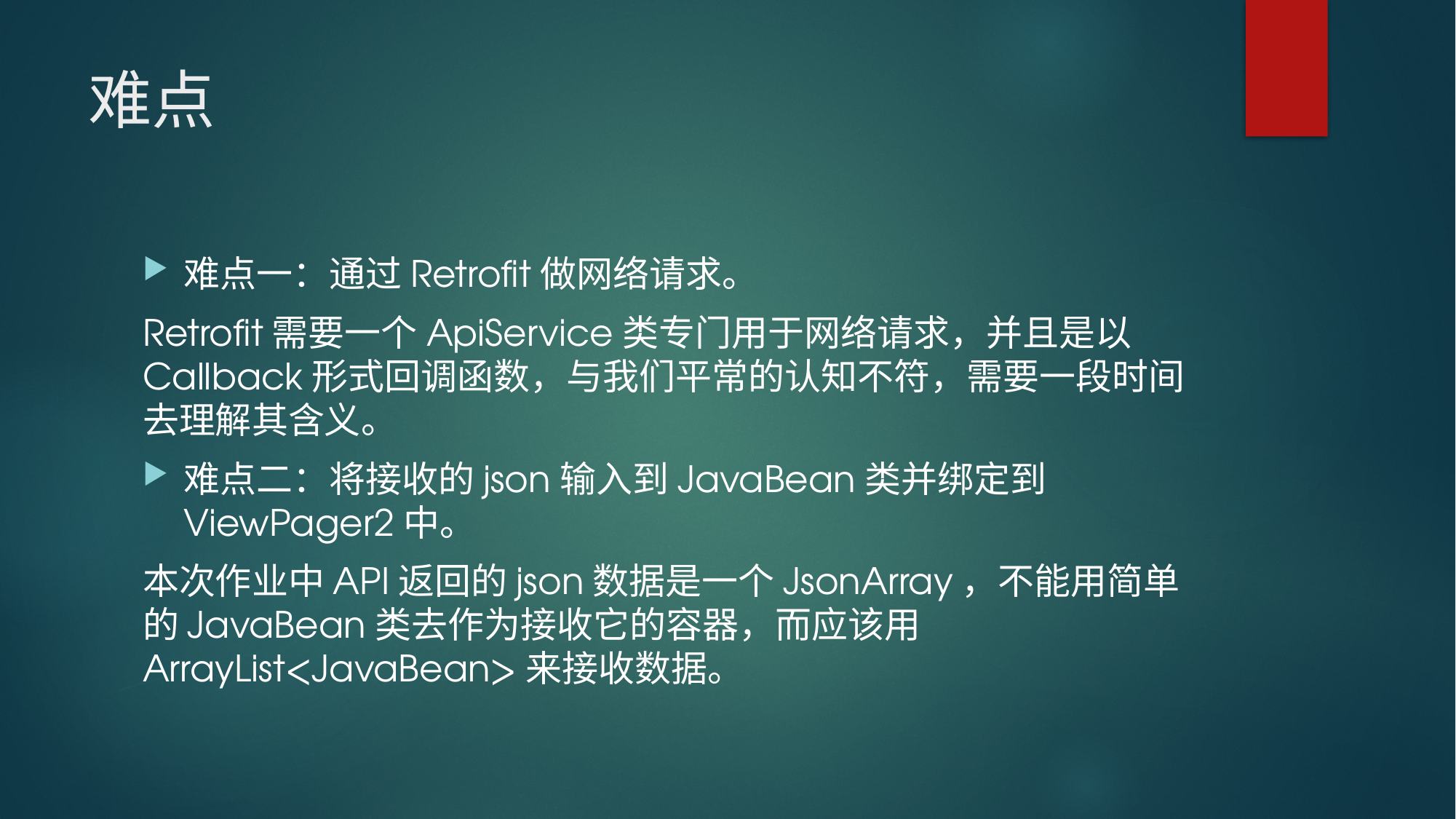

# 难点
难点一：通过Retrofit做网络请求。
Retrofit需要一个ApiService类专门用于网络请求，并且是以Callback形式回调函数，与我们平常的认知不符，需要一段时间去理解其含义。
难点二：将接收的json输入到JavaBean类并绑定到ViewPager2中。
本次作业中API返回的json数据是一个JsonArray，不能用简单的JavaBean类去作为接收它的容器，而应该用ArrayList<JavaBean>来接收数据。